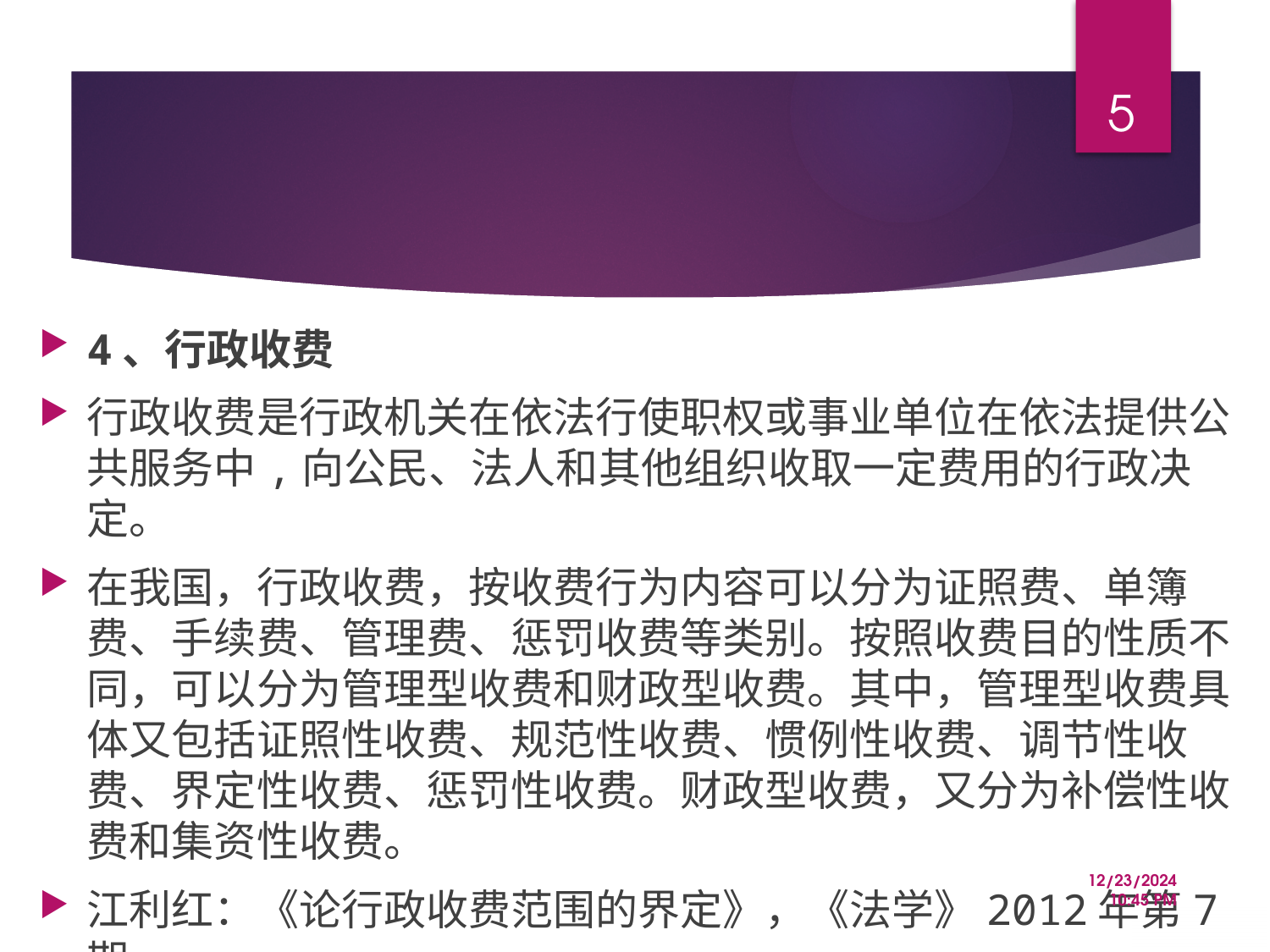

5
#
4、行政收费
行政收费是行政机关在依法行使职权或事业单位在依法提供公共服务中,向公民、法人和其他组织收取一定费用的行政决定。
在我国，行政收费，按收费行为内容可以分为证照费、单簿费、手续费、管理费、惩罚收费等类别。按照收费目的性质不同，可以分为管理型收费和财政型收费。其中，管理型收费具体又包括证照性收费、规范性收费、惯例性收费、调节性收费、界定性收费、惩罚性收费。财政型收费，又分为补偿性收费和集资性收费。
江利红：《论行政收费范围的界定》，《法学》2012年第7期。
12/23/2024 10:45 PM